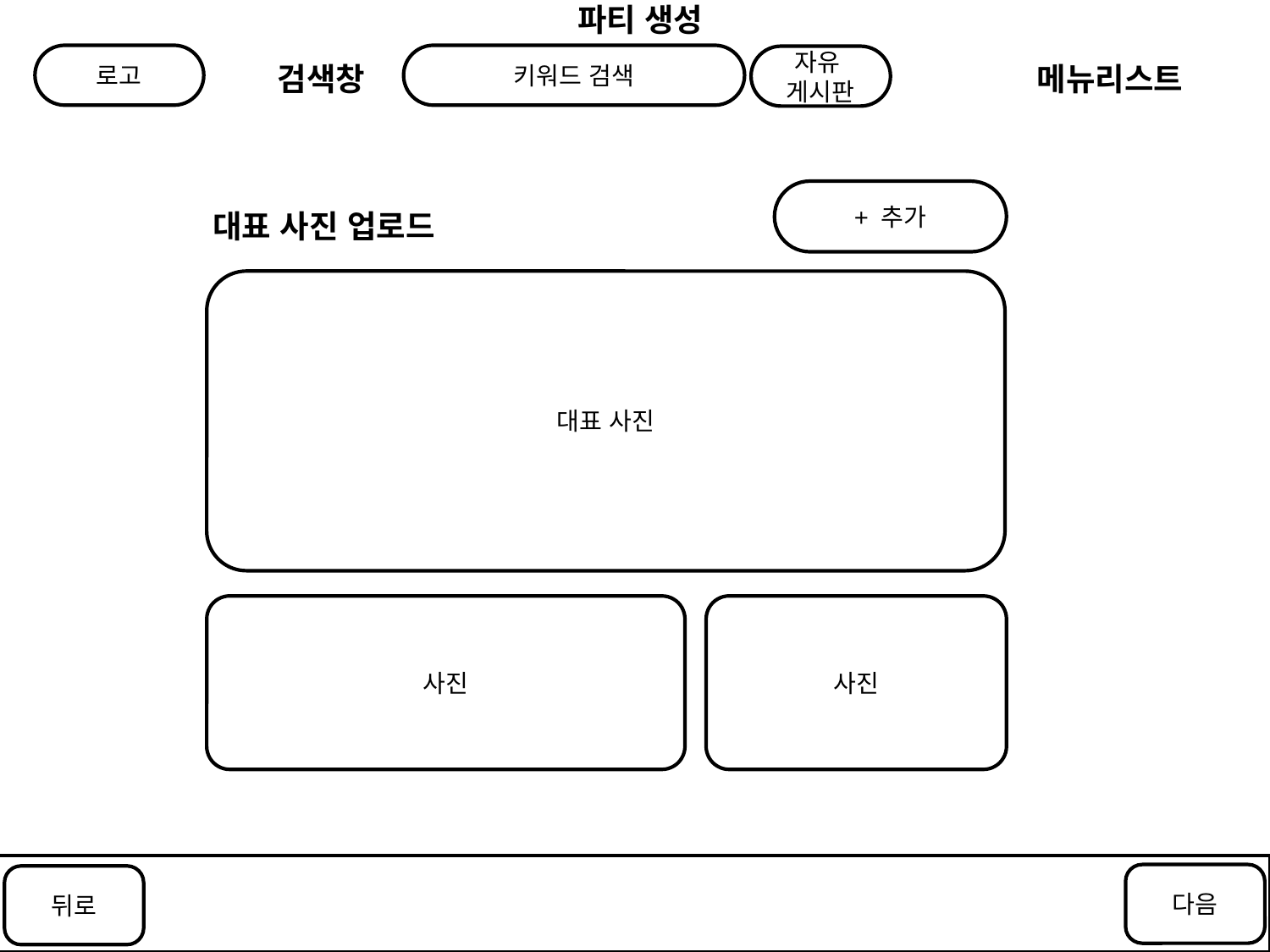

파티 생성
로고
키워드 검색
자유
게시판
검색창
메뉴리스트
+ 추가
대표 사진 업로드
대표 사진
사진
사진

다음
뒤로